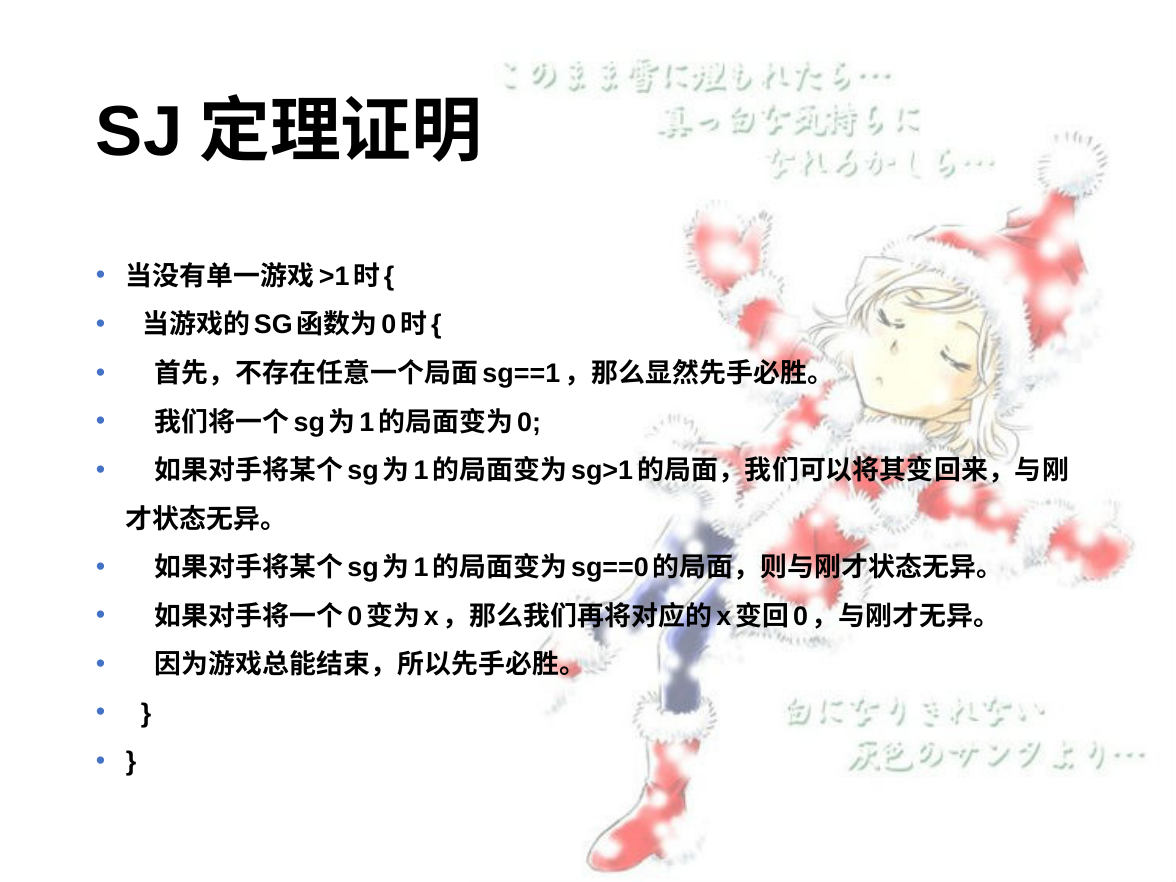

# SJ定理证明
当没有单一游戏>1时{
  当游戏的SG函数为0时{
    首先，不存在任意一个局面sg==1，那么显然先手必胜。
    我们将一个sg为1的局面变为0;
    如果对手将某个sg为1的局面变为sg>1的局面，我们可以将其变回来，与刚才状态无异。
    如果对手将某个sg为1的局面变为sg==0的局面，则与刚才状态无异。
    如果对手将一个0变为x，那么我们再将对应的x变回0，与刚才无异。
    因为游戏总能结束，所以先手必胜。
  }
}